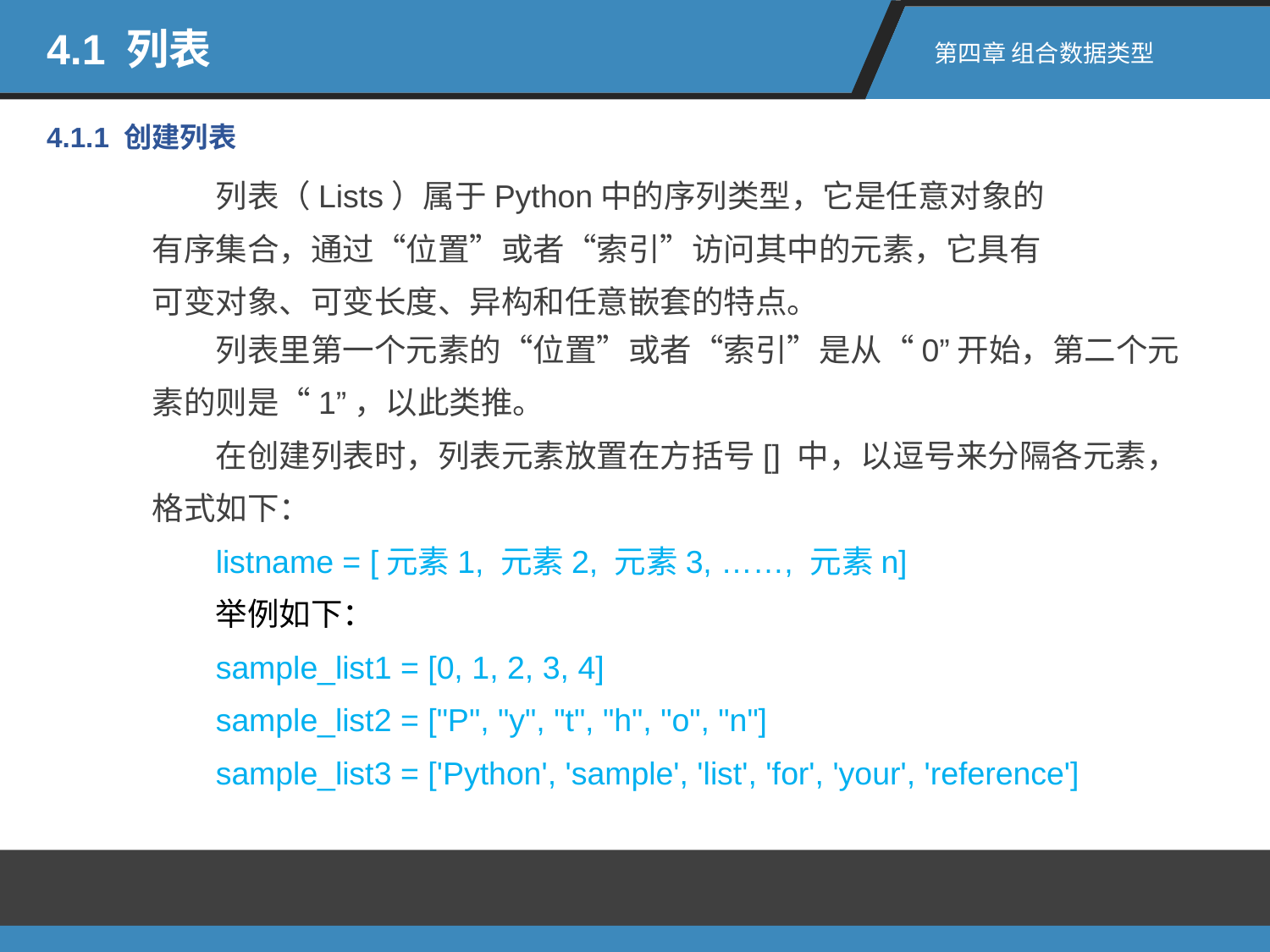

4.1 列表
第四章 组合数据类型
4.1.1 创建列表
列表（Lists）属于Python中的序列类型，它是任意对象的有序集合，通过“位置”或者“索引”访问其中的元素，它具有可变对象、可变长度、异构和任意嵌套的特点。
列表里第一个元素的“位置”或者“索引”是从“0”开始，第二个元素的则是“1”，以此类推。
在创建列表时，列表元素放置在方括号[] 中，以逗号来分隔各元素，格式如下：
listname = [元素1, 元素2, 元素3, ……, 元素n]
举例如下：
sample_list1 = [0, 1, 2, 3, 4]
sample_list2 = ["P", "y", "t", "h", "o", "n"]
sample_list3 = ['Python', 'sample', 'list', 'for', 'your', 'reference']